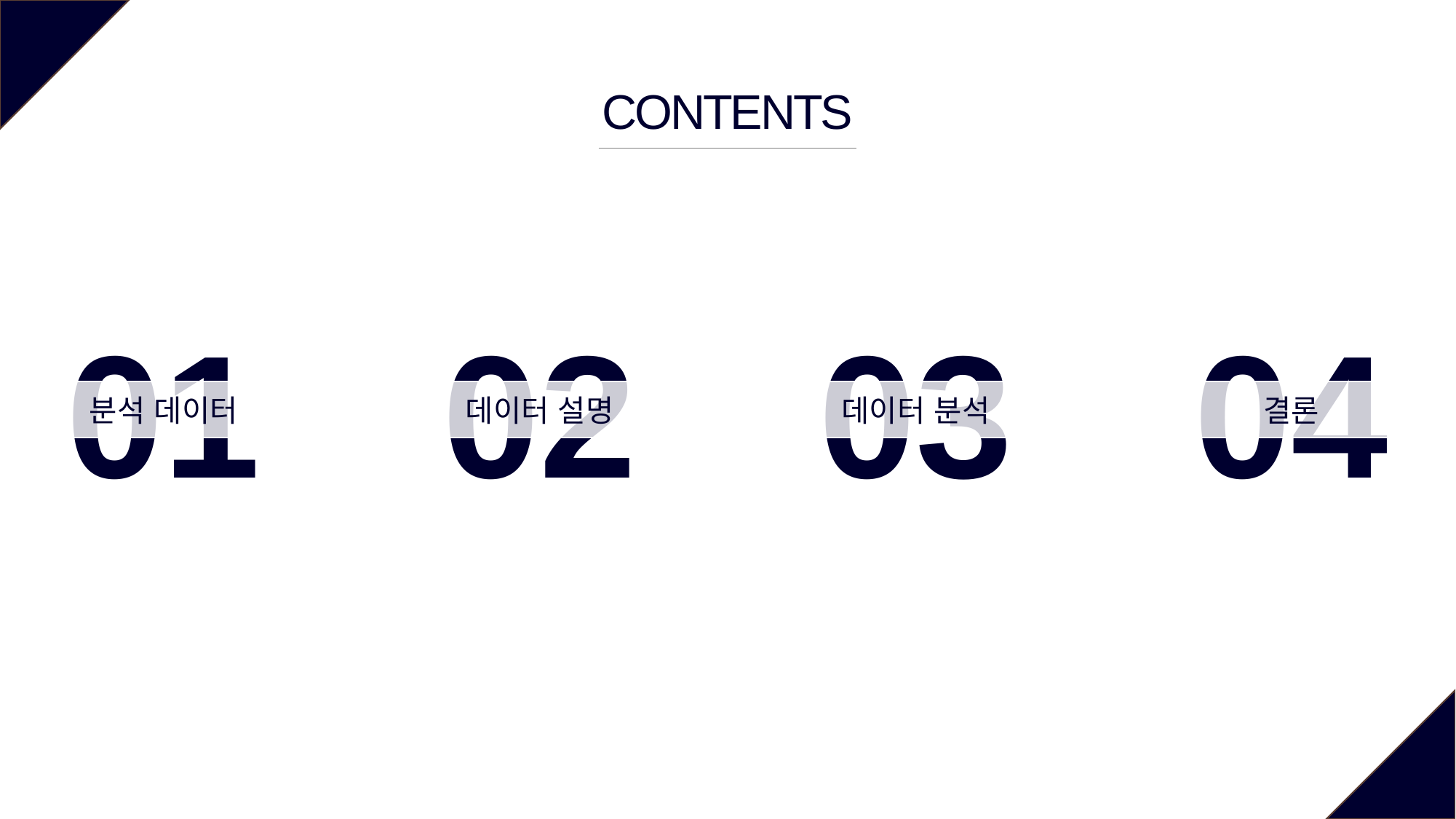

CONTENTS
01
02
03
04
분석 데이터
데이터 설명
데이터 분석
결론